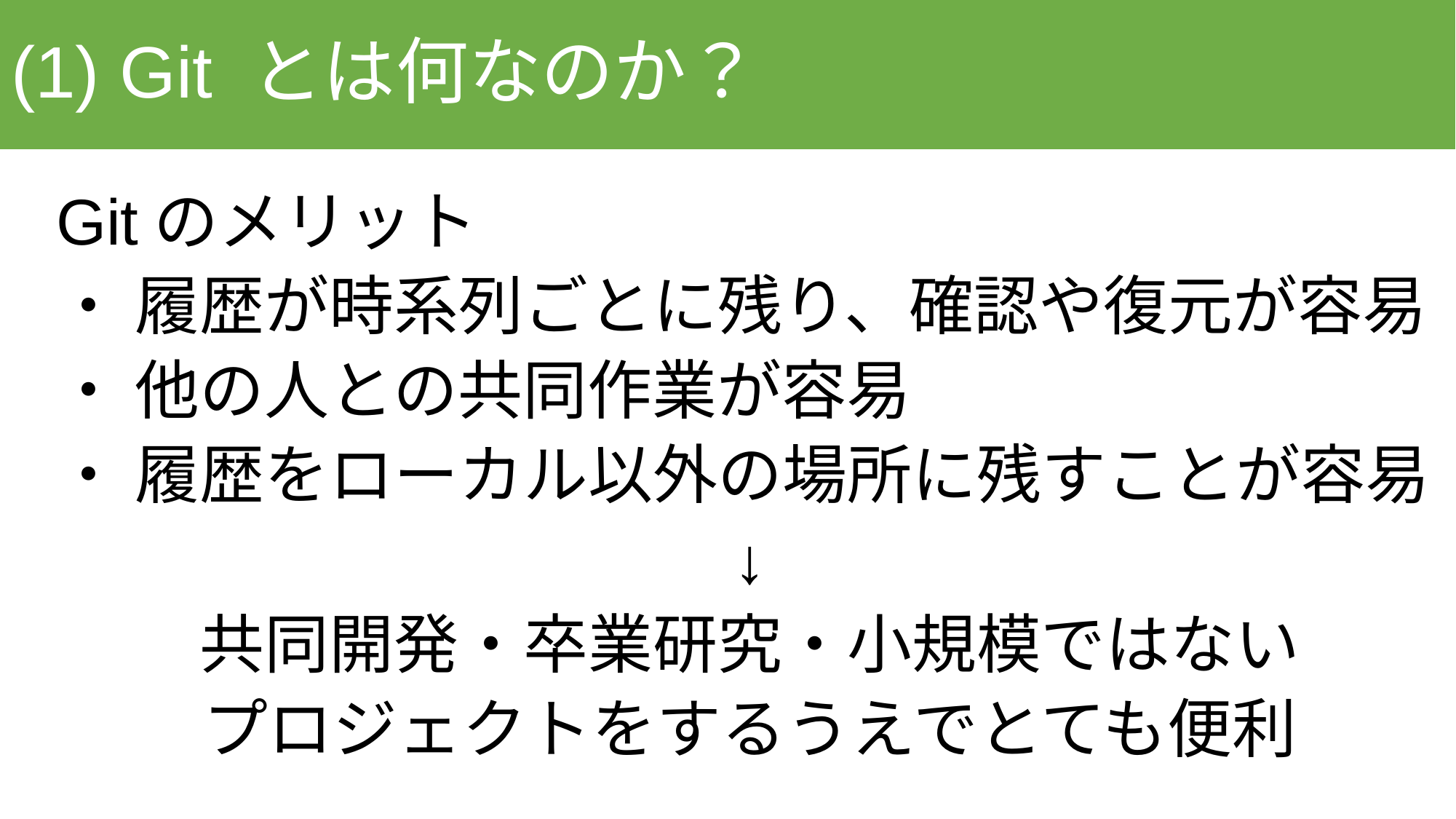

# (1) Git とは何なのか？
Gitのメリット
・ 履歴が時系列ごとに残り、確認や復元が容易
・ 他の人との共同作業が容易
・ 履歴をローカル以外の場所に残すことが容易
↓
共同開発・卒業研究・小規模ではない
プロジェクトをするうえでとても便利